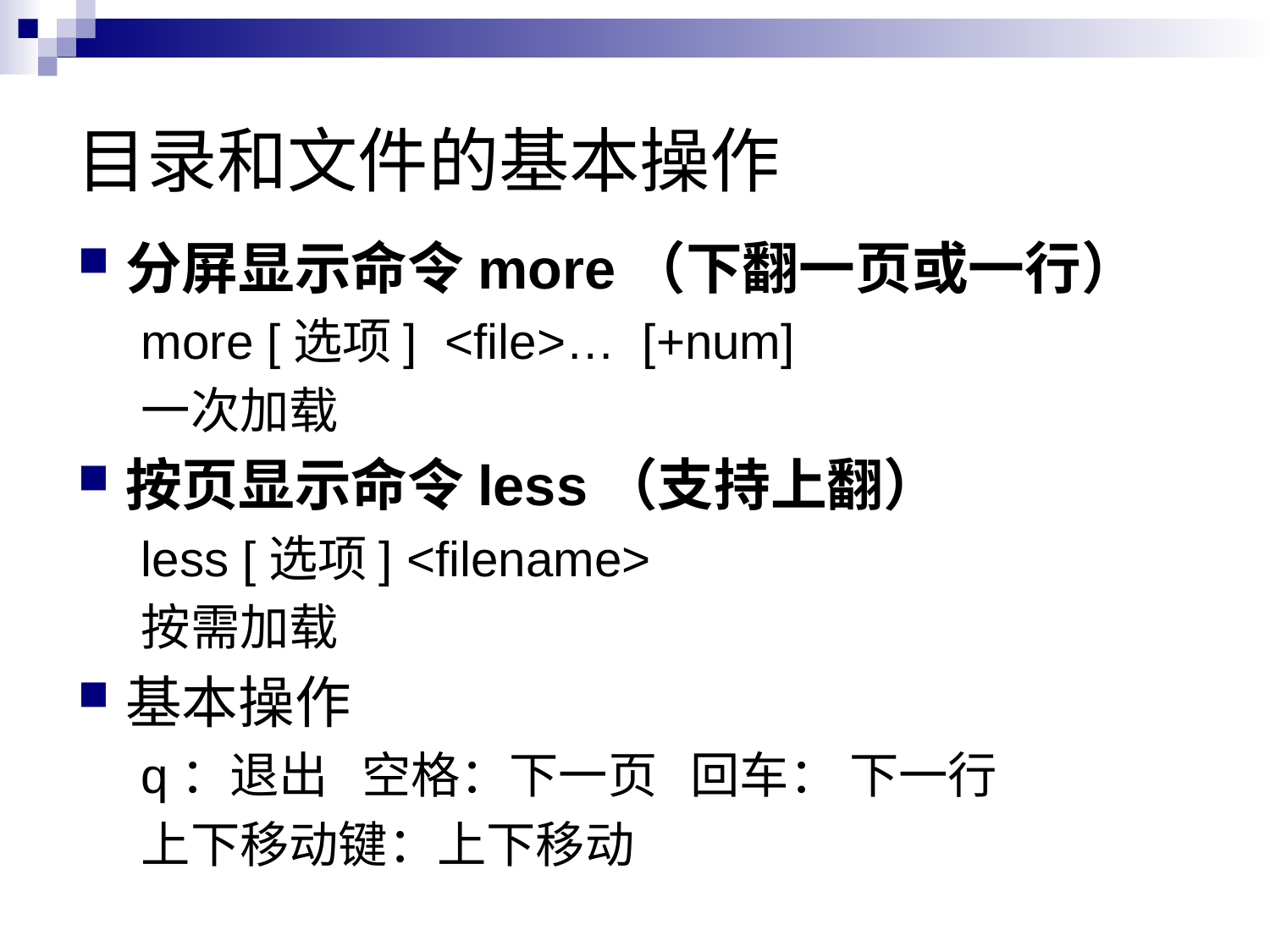

# 目录和文件的基本操作
分屏显示命令more（下翻一页或一行）
more [选项]  <file>…  [+num]
一次加载
按页显示命令less（支持上翻）
less [选项] <filename>
按需加载
基本操作
q：退出   空格：下一页   回车： 下一行
上下移动键：上下移动